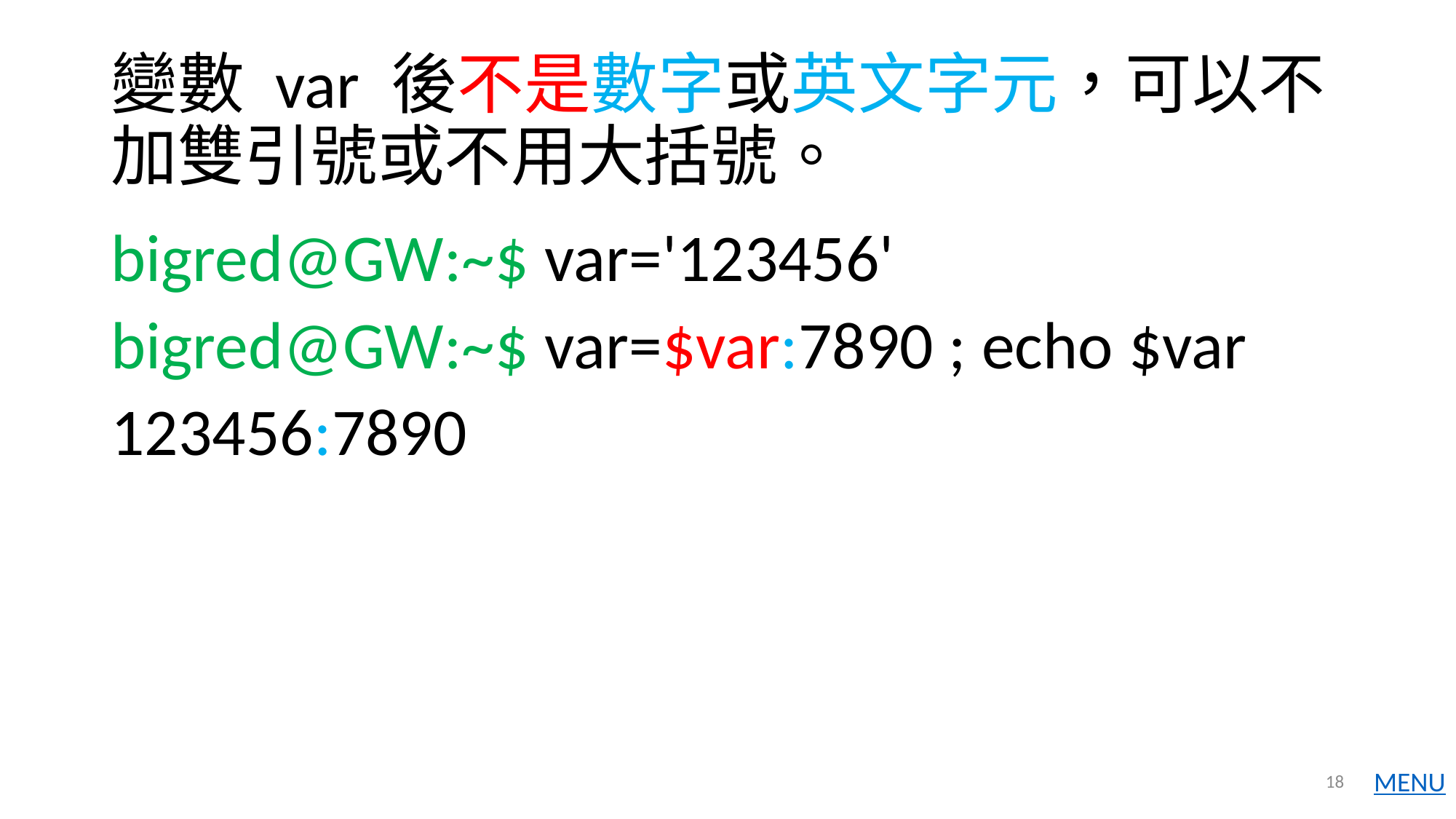

# 變數 var 後不是數字或英文字元，可以不加雙引號或不用大括號。
bigred@GW:~$ var='123456'
bigred@GW:~$ var=$var:7890 ; echo $var
123456:7890
18